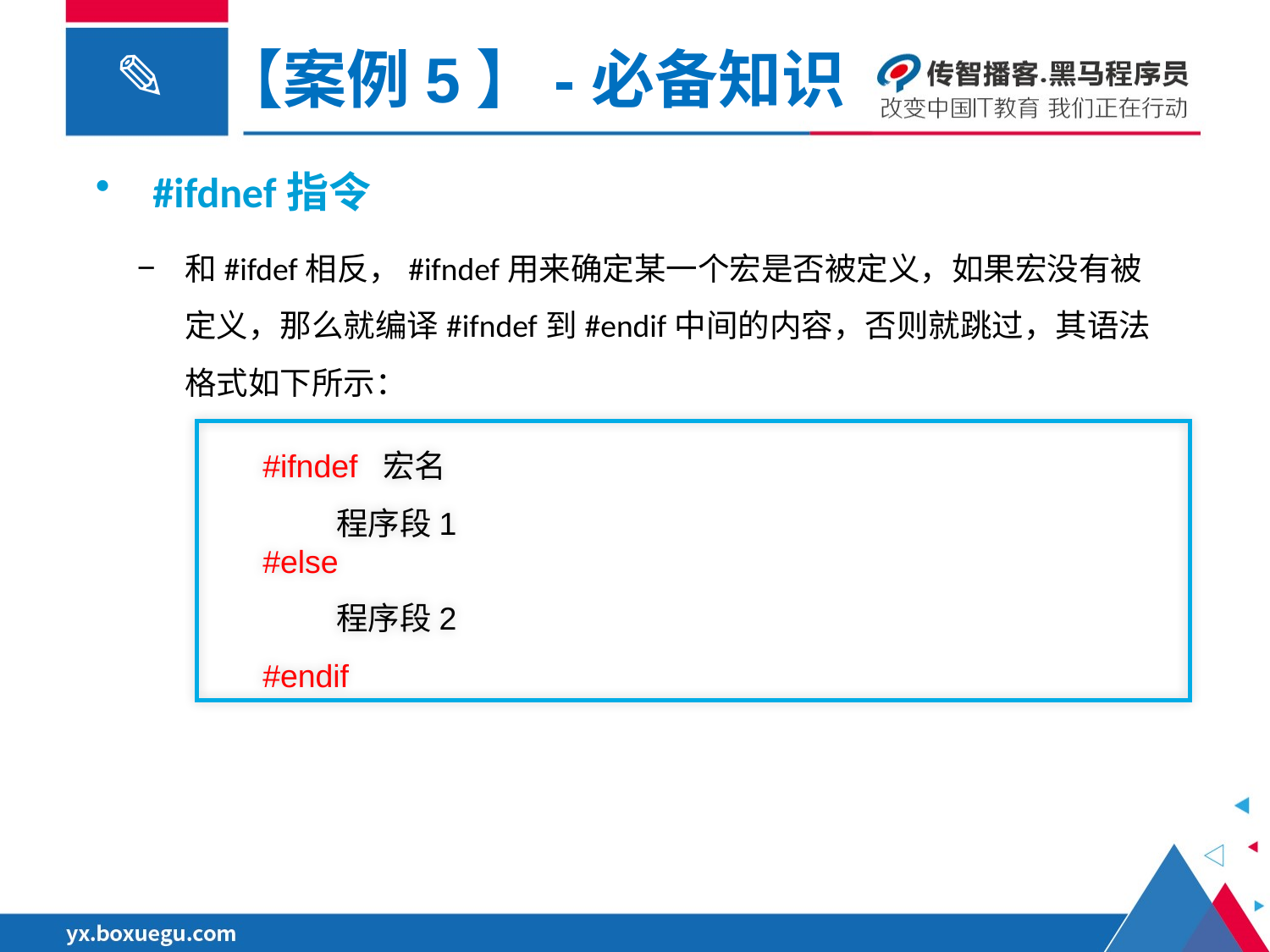

【案例5】-必备知识
 #ifdnef指令
和#ifdef相反，#ifndef用来确定某一个宏是否被定义，如果宏没有被定义，那么就编译#ifndef到#endif中间的内容，否则就跳过，其语法格式如下所示：
      #ifndef  宏名
     	程序段1
      #else
     	程序段2
      #endif